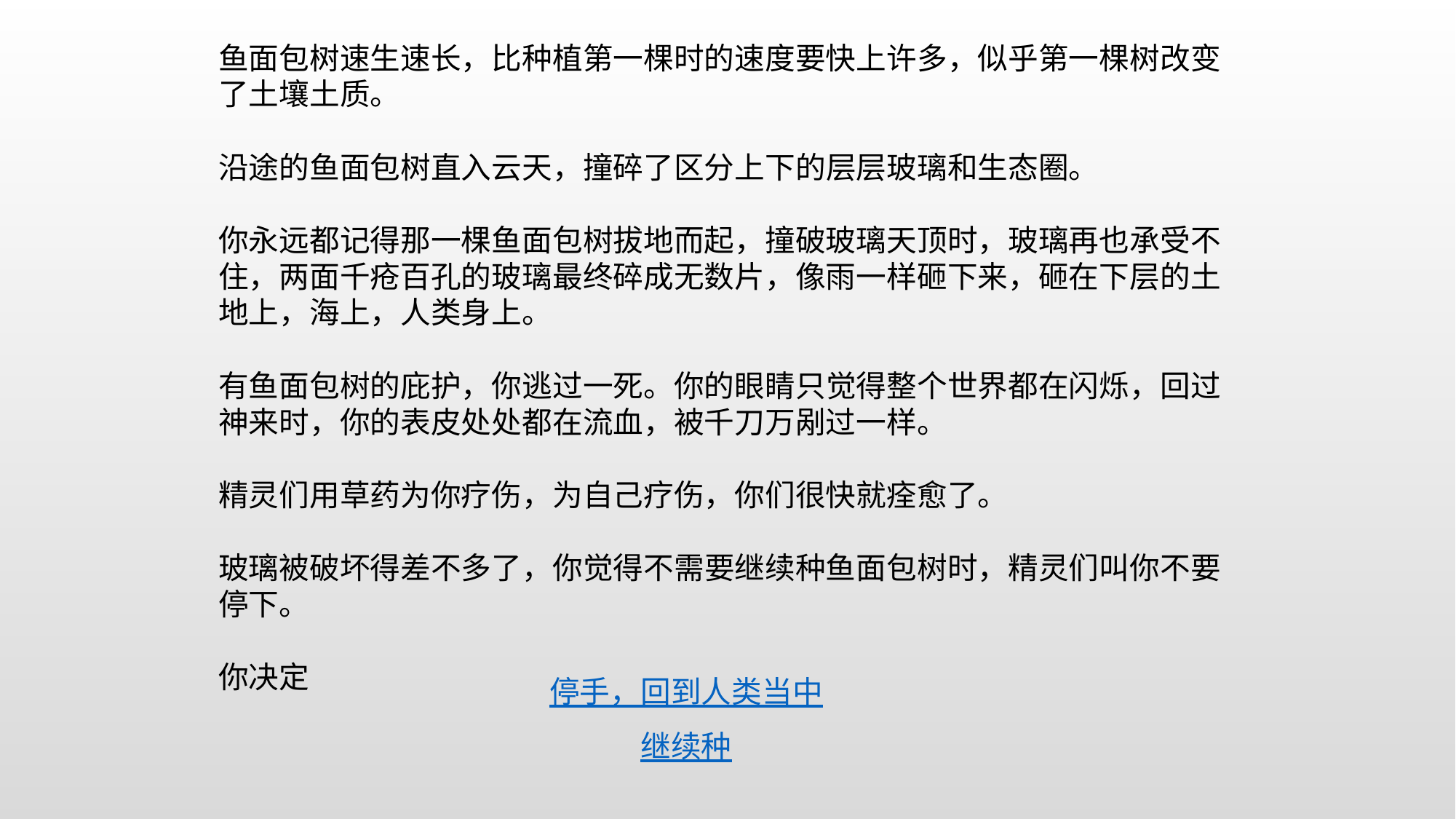

鱼面包树速生速长，比种植第一棵时的速度要快上许多，似乎第一棵树改变了土壤土质。

沿途的鱼面包树直入云天，撞碎了区分上下的层层玻璃和生态圈。

你永远都记得那一棵鱼面包树拔地而起，撞破玻璃天顶时，玻璃再也承受不住，两面千疮百孔的玻璃最终碎成无数片，像雨一样砸下来，砸在下层的土地上，海上，人类身上。

有鱼面包树的庇护，你逃过一死。你的眼睛只觉得整个世界都在闪烁，回过神来时，你的表皮处处都在流血，被千刀万剐过一样。

精灵们用草药为你疗伤，为自己疗伤，你们很快就痊愈了。

玻璃被破坏得差不多了，你觉得不需要继续种鱼面包树时，精灵们叫你不要停下。

你决定
停手，回到人类当中
继续种